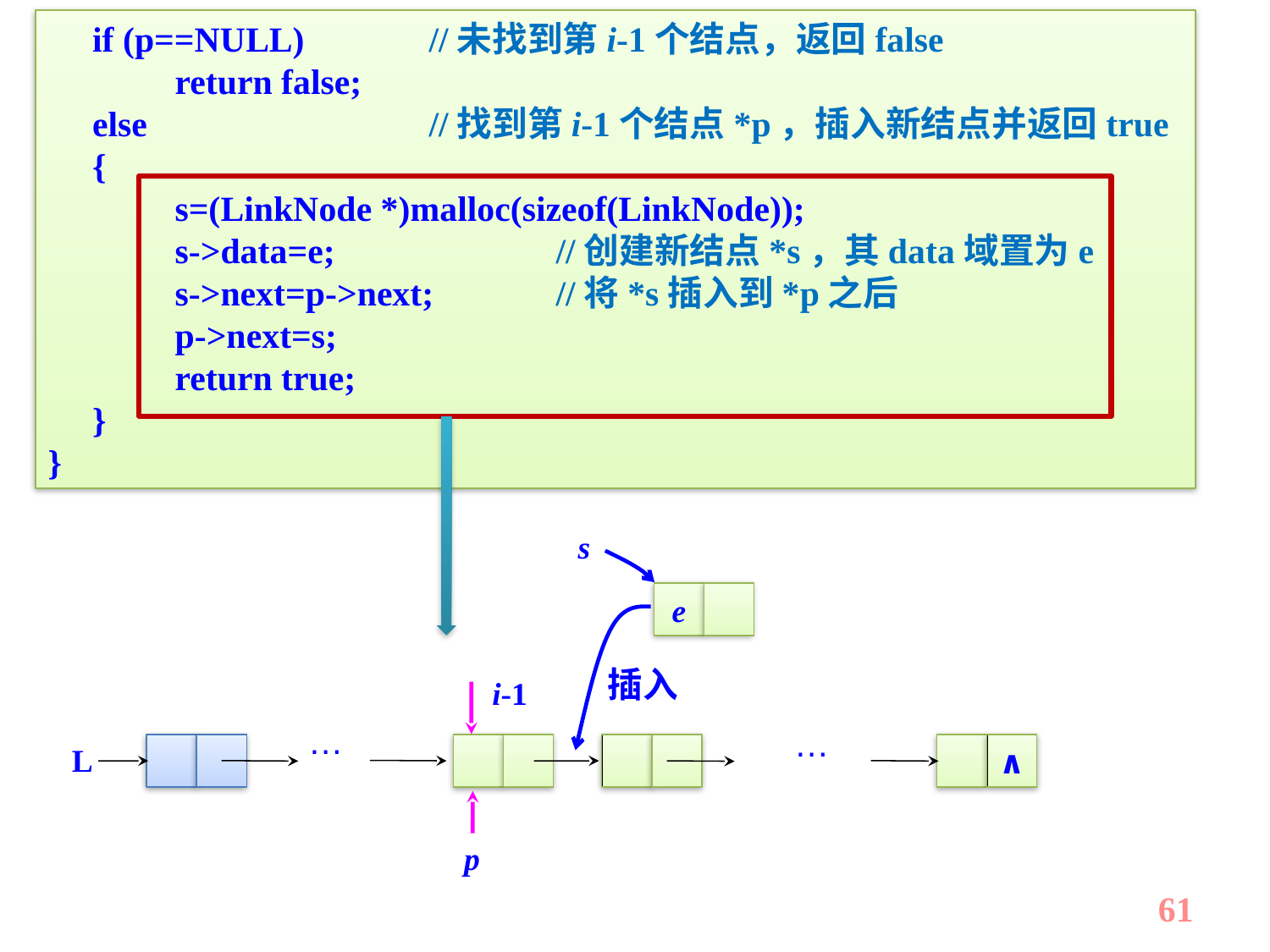

if (p==NULL)	//未找到第i-1个结点，返回false
	return false;
     else			//找到第i-1个结点*p，插入新结点并返回true
     {
	s=(LinkNode *)malloc(sizeof(LinkNode));
	s->data=e;		//创建新结点*s，其data域置为e
	s->next=p->next;	//将*s插入到*p之后
	p->next=s;
	return true;
     }
}

s

e

插入
i-1

…
…
L

∧

p
61